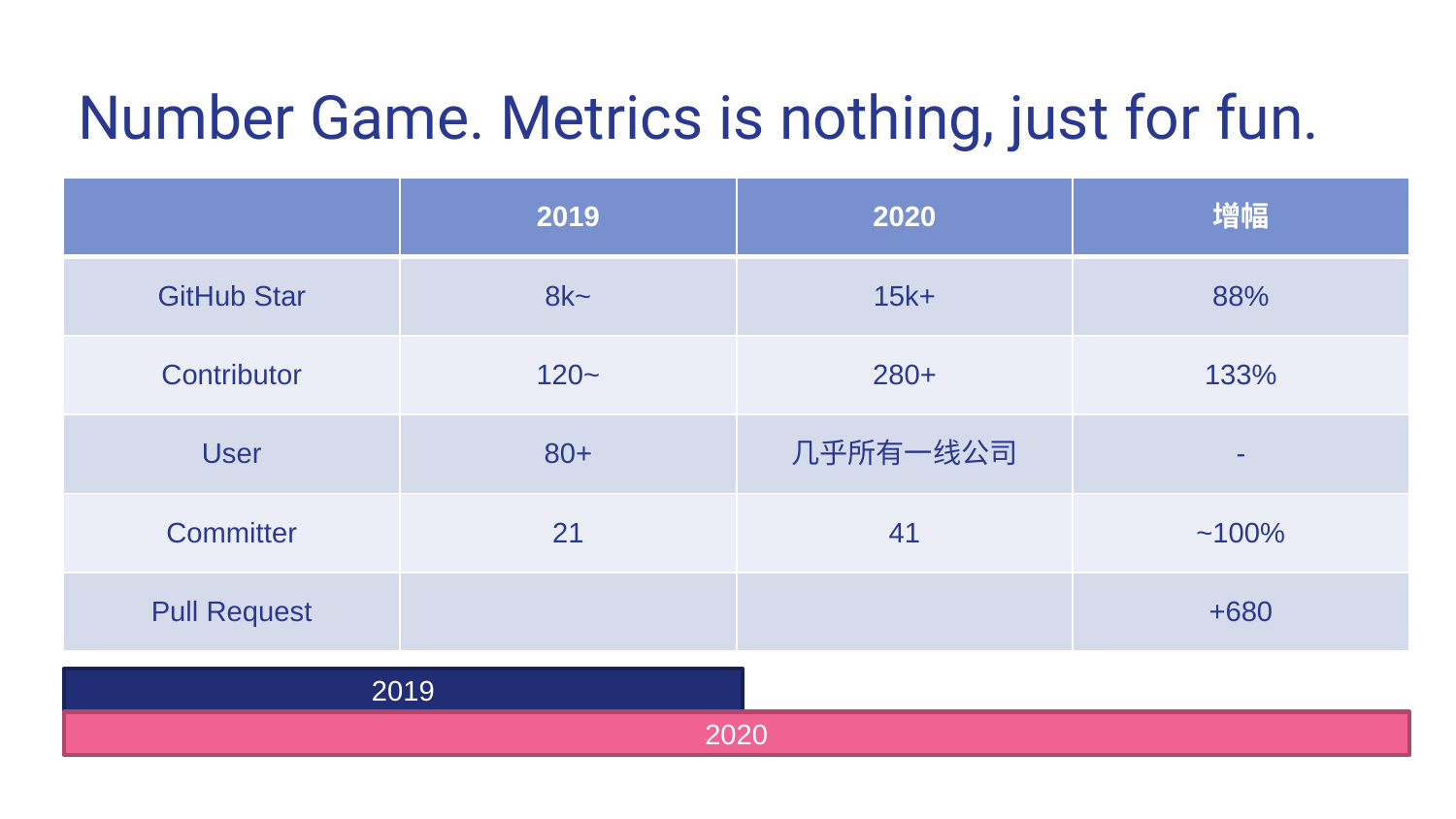

# Number Game. Metrics is nothing, just for fun.
|  | 2019 | 2020 | 增幅 |
| --- | --- | --- | --- |
| GitHub Star | 8k~ | 15k+ | 88% |
| Contributor | 120~ | 280+ | 133% |
| User | 80+ | 几乎所有一线公司 | - |
| Committer | 21 | 41 | ~100% |
| Pull Request |  |  | +680 |
2019
2020